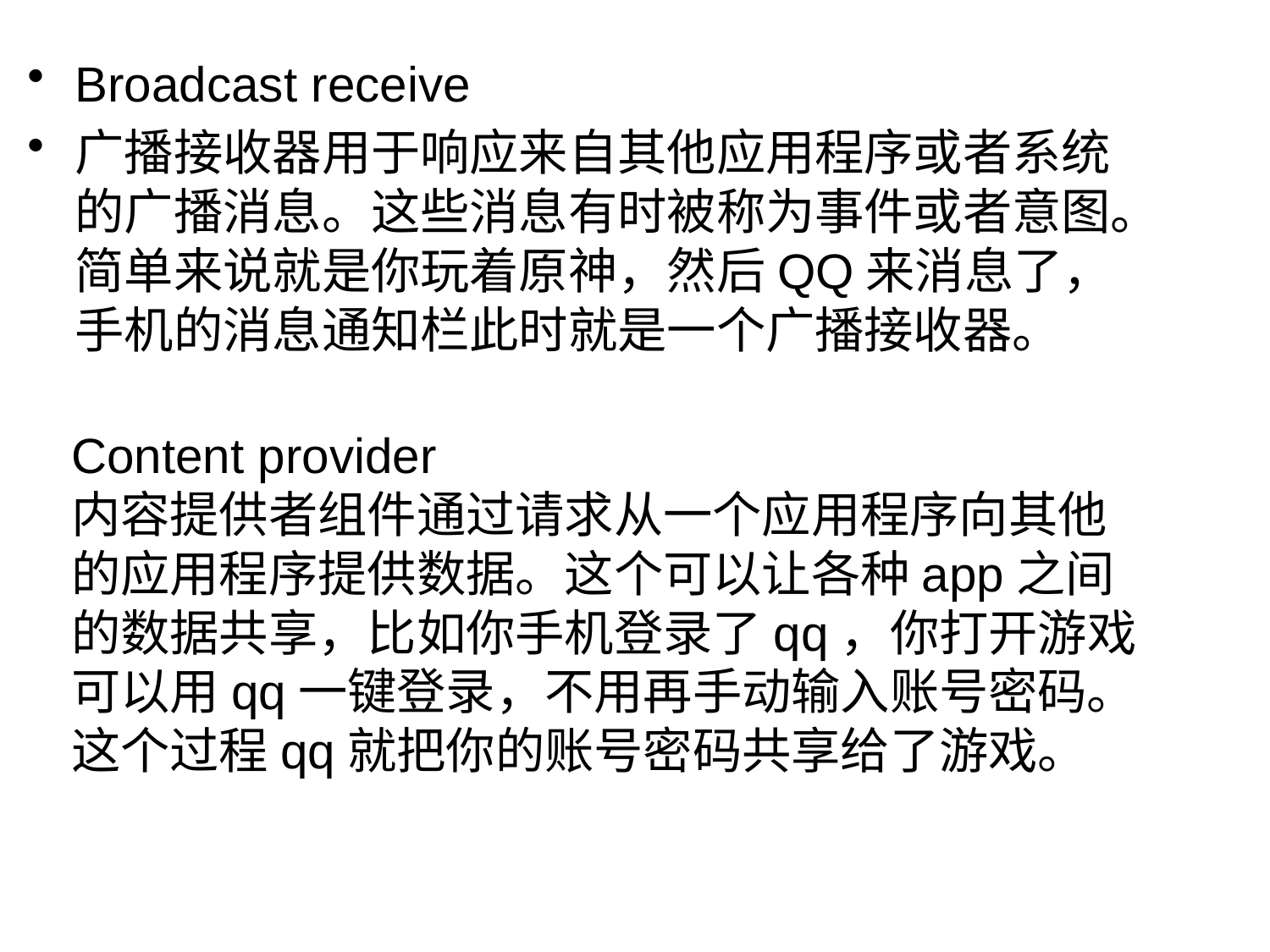

Broadcast receive
广播接收器用于响应来自其他应用程序或者系统的广播消息。这些消息有时被称为事件或者意图。简单来说就是你玩着原神，然后QQ来消息了，手机的消息通知栏此时就是一个广播接收器。
Content provider
内容提供者组件通过请求从一个应用程序向其他的应用程序提供数据。这个可以让各种app之间的数据共享，比如你手机登录了qq，你打开游戏可以用qq一键登录，不用再手动输入账号密码。这个过程qq就把你的账号密码共享给了游戏。